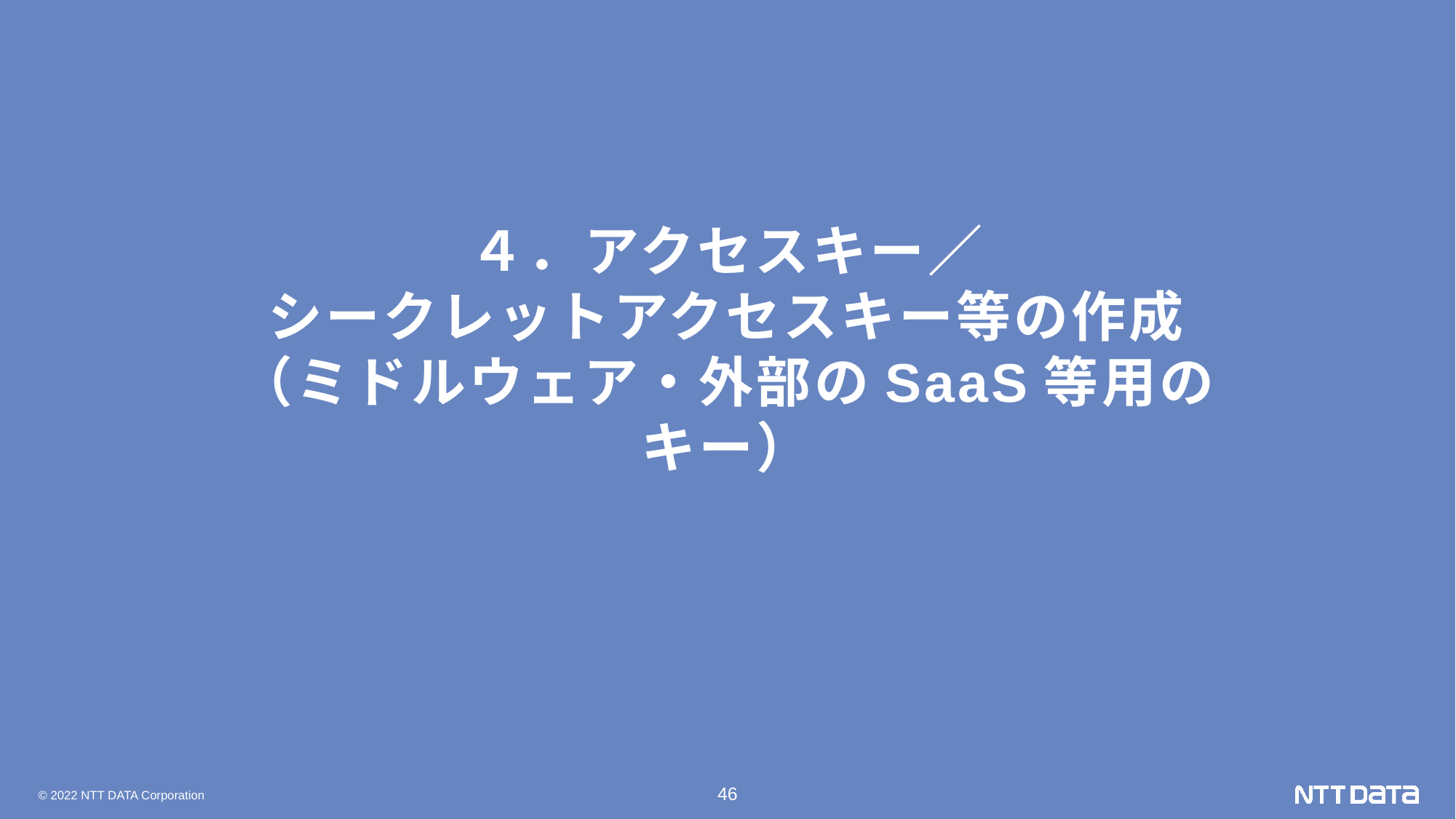

# ４．アクセスキー／ シークレットアクセスキー等の作成 （ミドルウェア・外部のSaaS等用のキー）